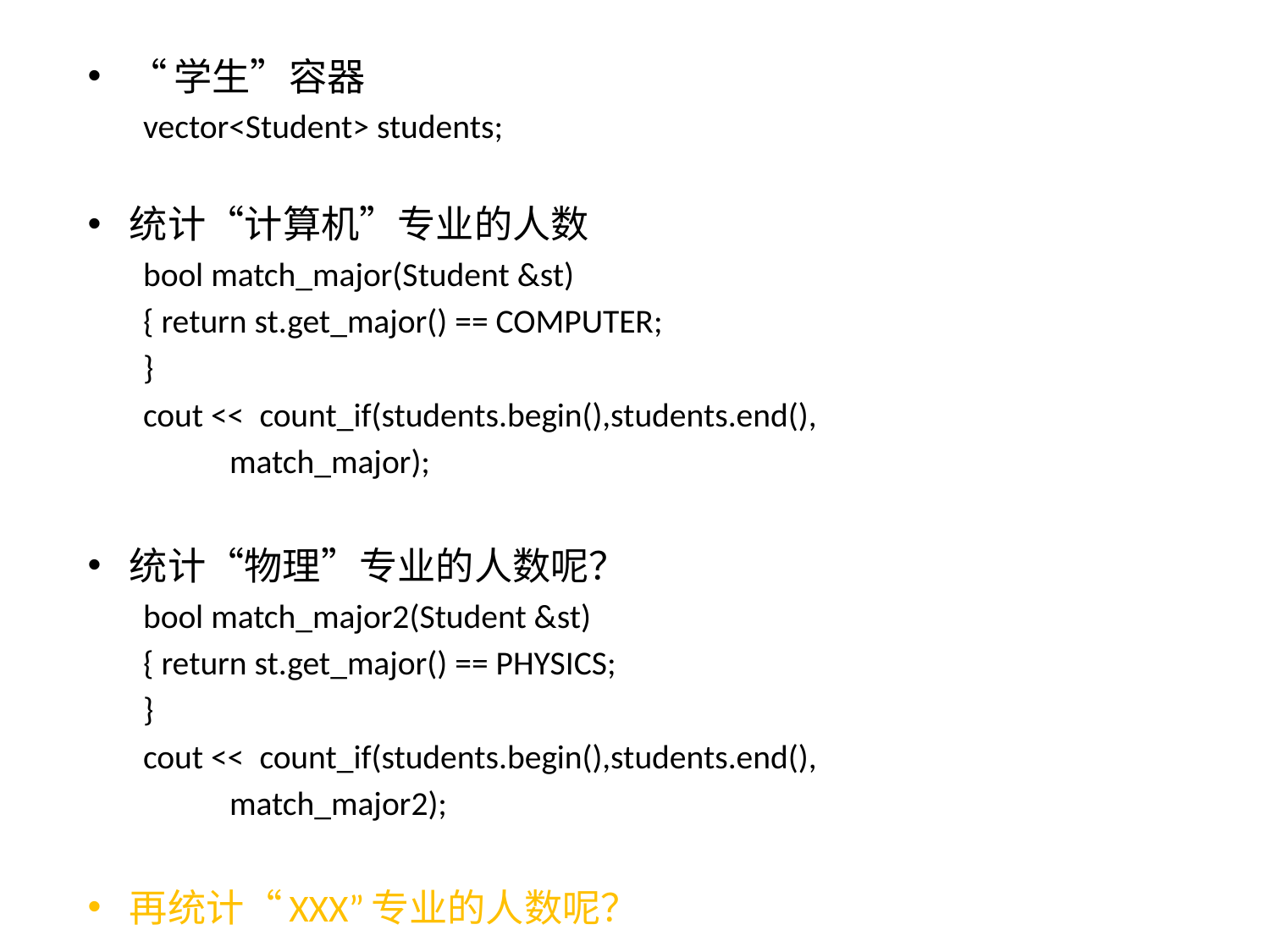

“学生”容器
vector<Student> students;

统计“计算机”专业的人数
bool match_major(Student &st)
{ return st.get_major() == COMPUTER;
}
cout <<  count_if(students.begin(),students.end(),
		 		match_major);

统计“物理”专业的人数呢？
bool match_major2(Student &st)
{ return st.get_major() == PHYSICS;
}
cout <<  count_if(students.begin(),students.end(),
		 		match_major2);

再统计“XXX”专业的人数呢？